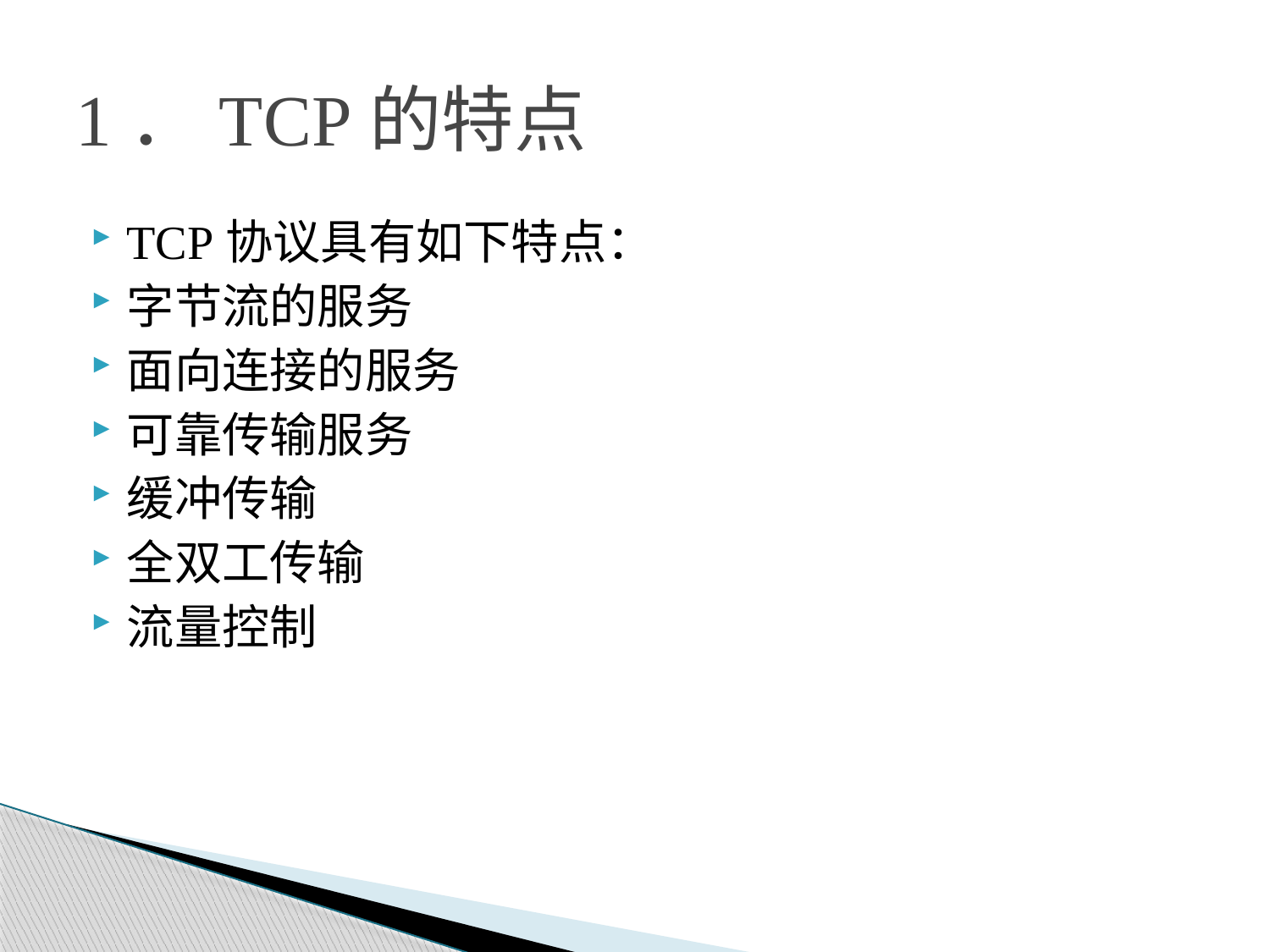

# 1．TCP的特点
TCP协议具有如下特点：
字节流的服务
面向连接的服务
可靠传输服务
缓冲传输
全双工传输
流量控制